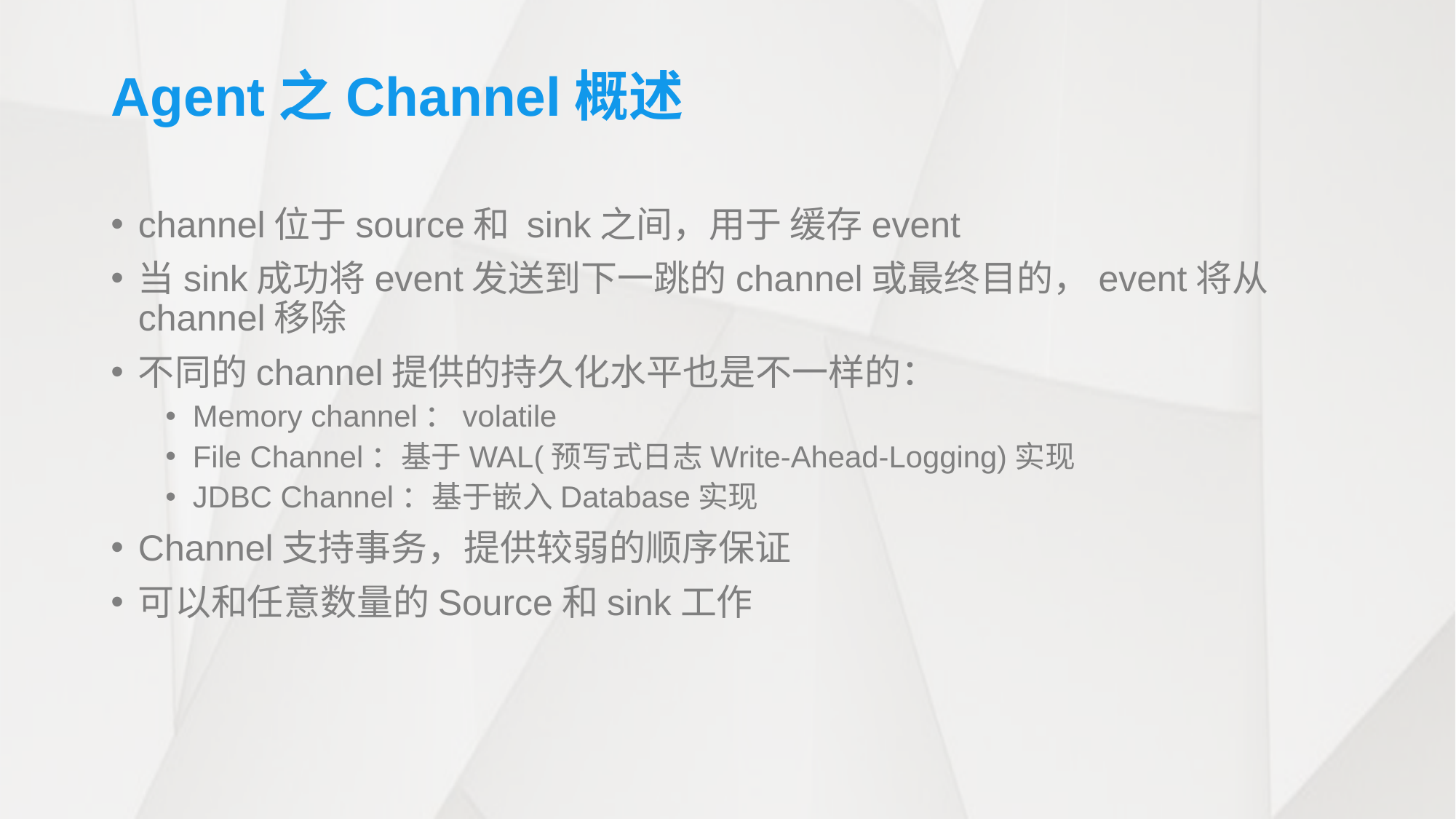

# Agent之Channel概述
channel位于source和 sink之间，用于 缓存event
当sink成功将event发送到下一跳的channel或最终目的，event将从channel移除
不同的channel提供的持久化水平也是不一样的：
Memory channel：volatile
File Channel：基于WAL(预写式日志Write-Ahead-Logging)实现
JDBC Channel：基于嵌入Database实现
Channel支持事务，提供较弱的顺序保证
可以和任意数量的Source和sink工作